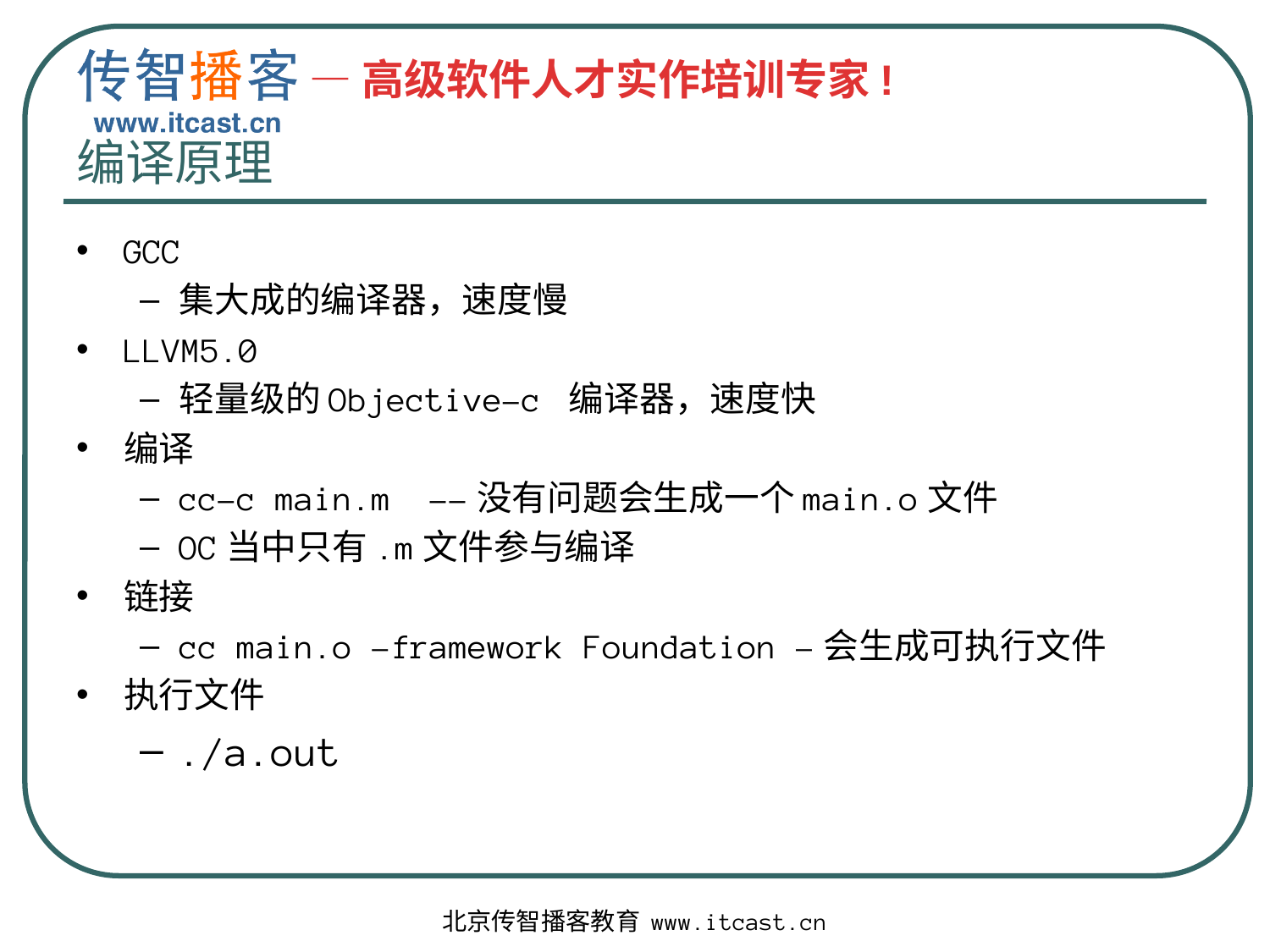

# 编译原理
GCC
集大成的编译器，速度慢
LLVM5.0
轻量级的Objective-c 编译器，速度快
编译
cc-c main.m  --没有问题会生成一个main.o文件
OC当中只有.m文件参与编译
链接
cc main.o –framework Foundation –会生成可执行文件
执行文件
./a.out